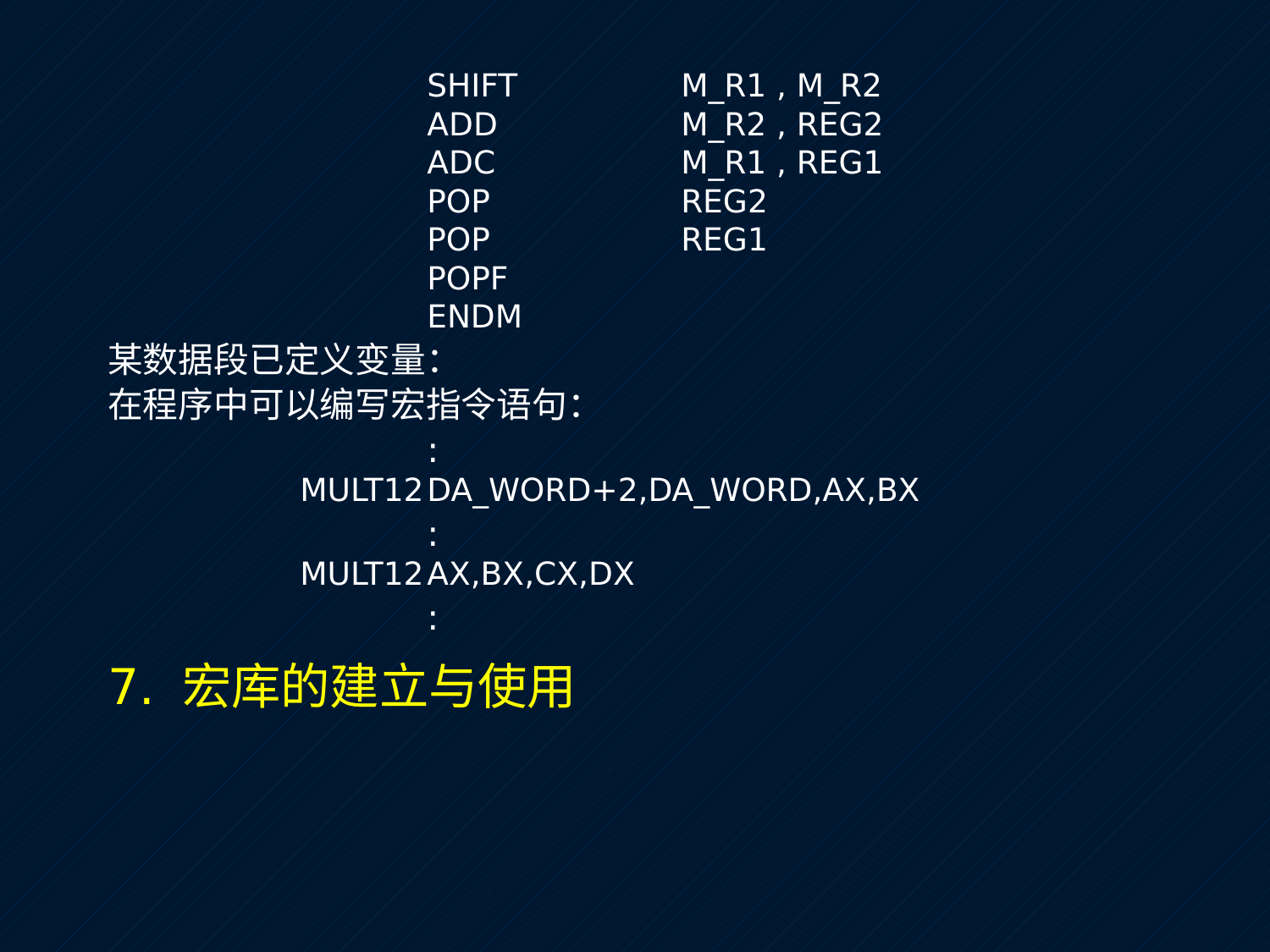

SHIFT		M_R1 , M_R2
			ADD		M_R2 , REG2
			ADC		M_R1 , REG1
			POP		REG2
			POP		REG1
			POPF
			ENDM
某数据段已定义变量：
在程序中可以编写宏指令语句：
			:
		MULT12	DA_WORD+2,DA_WORD,AX,BX
			:
		MULT12	AX,BX,CX,DX
			:
7. 宏库的建立与使用